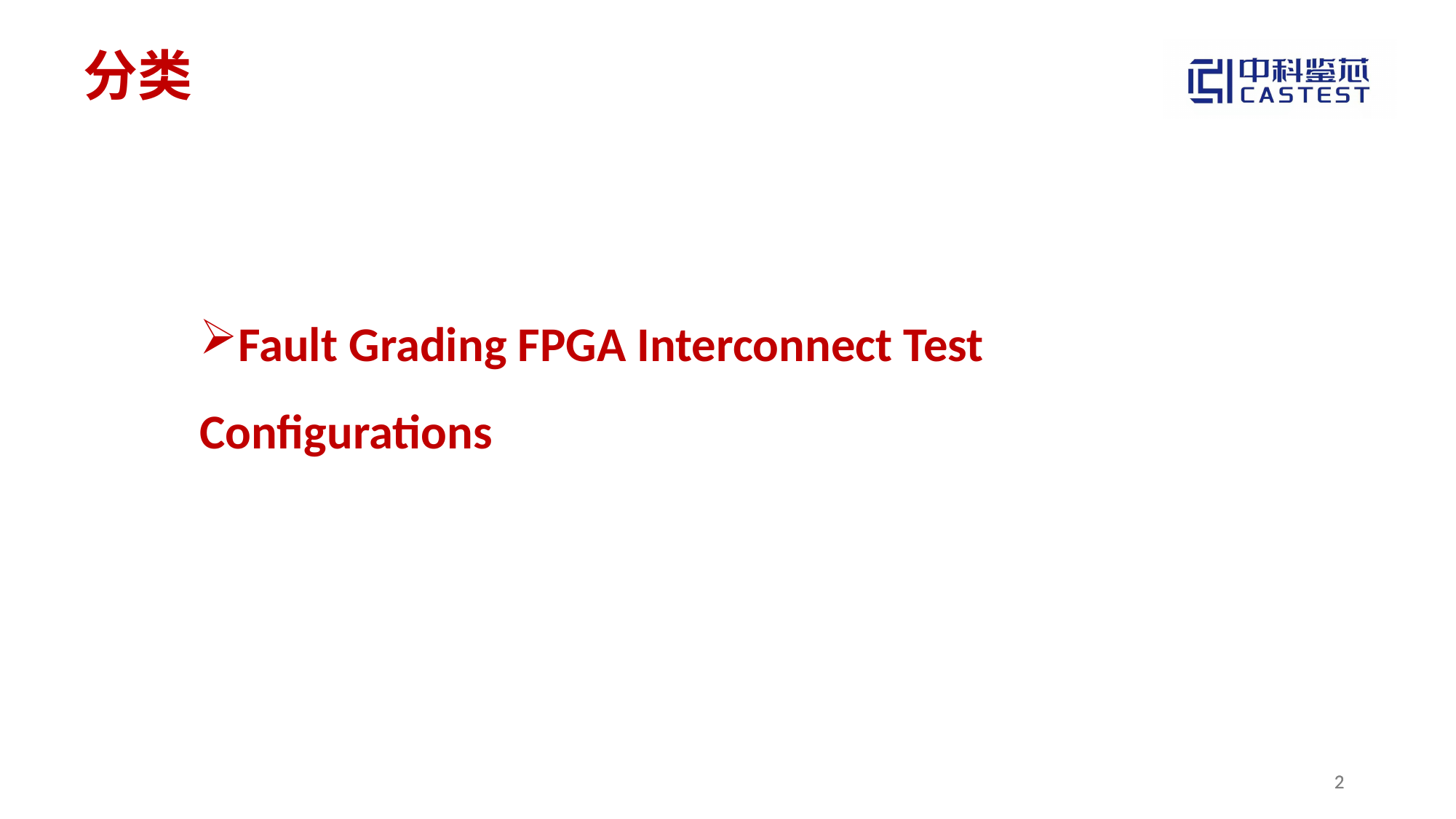

# 分类
Fault Grading FPGA Interconnect Test Configurations